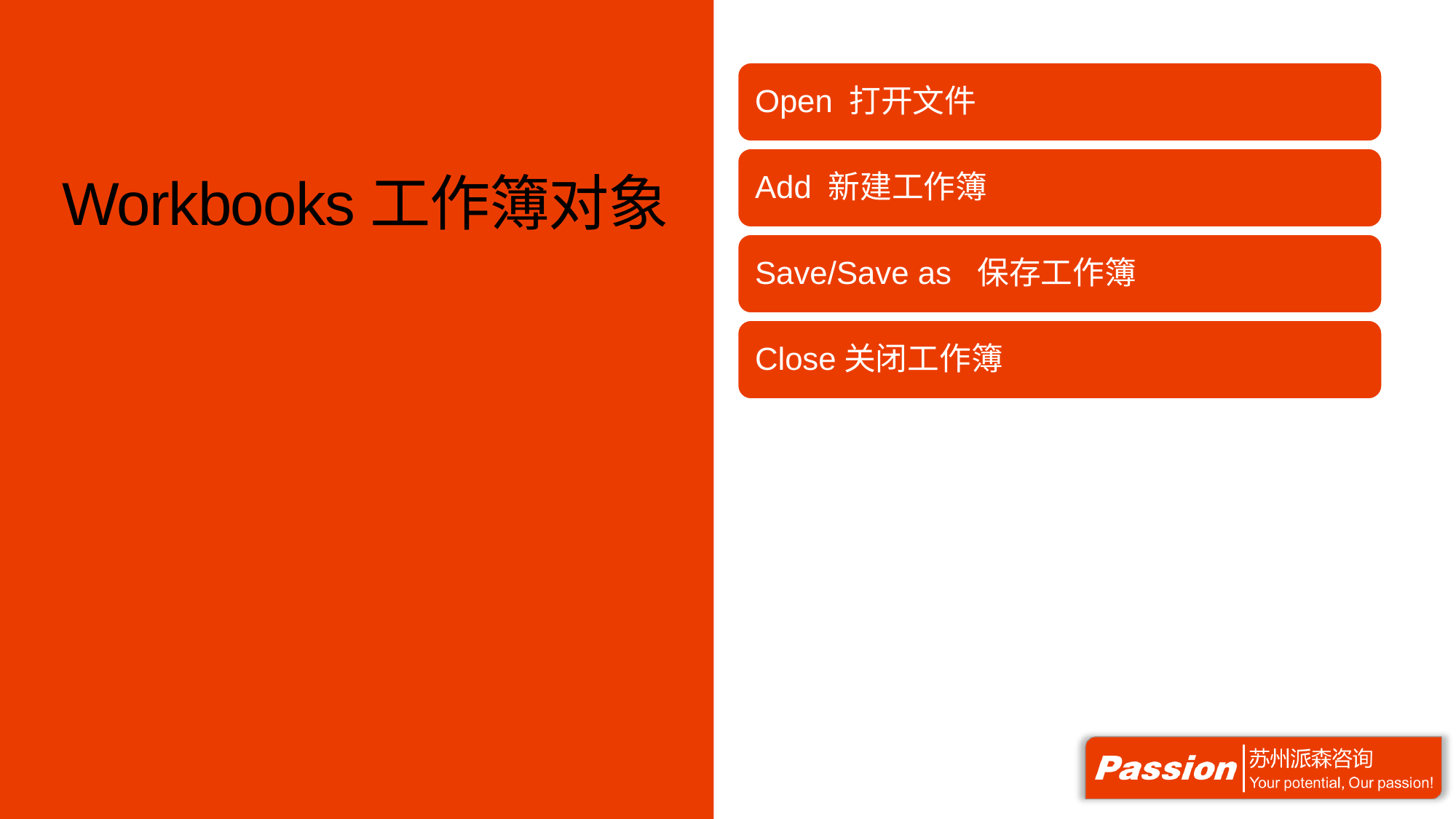

Open 打开文件
Add 新建工作簿
Save/Save as  保存工作簿
Close关闭工作簿
Workbooks工作簿对象